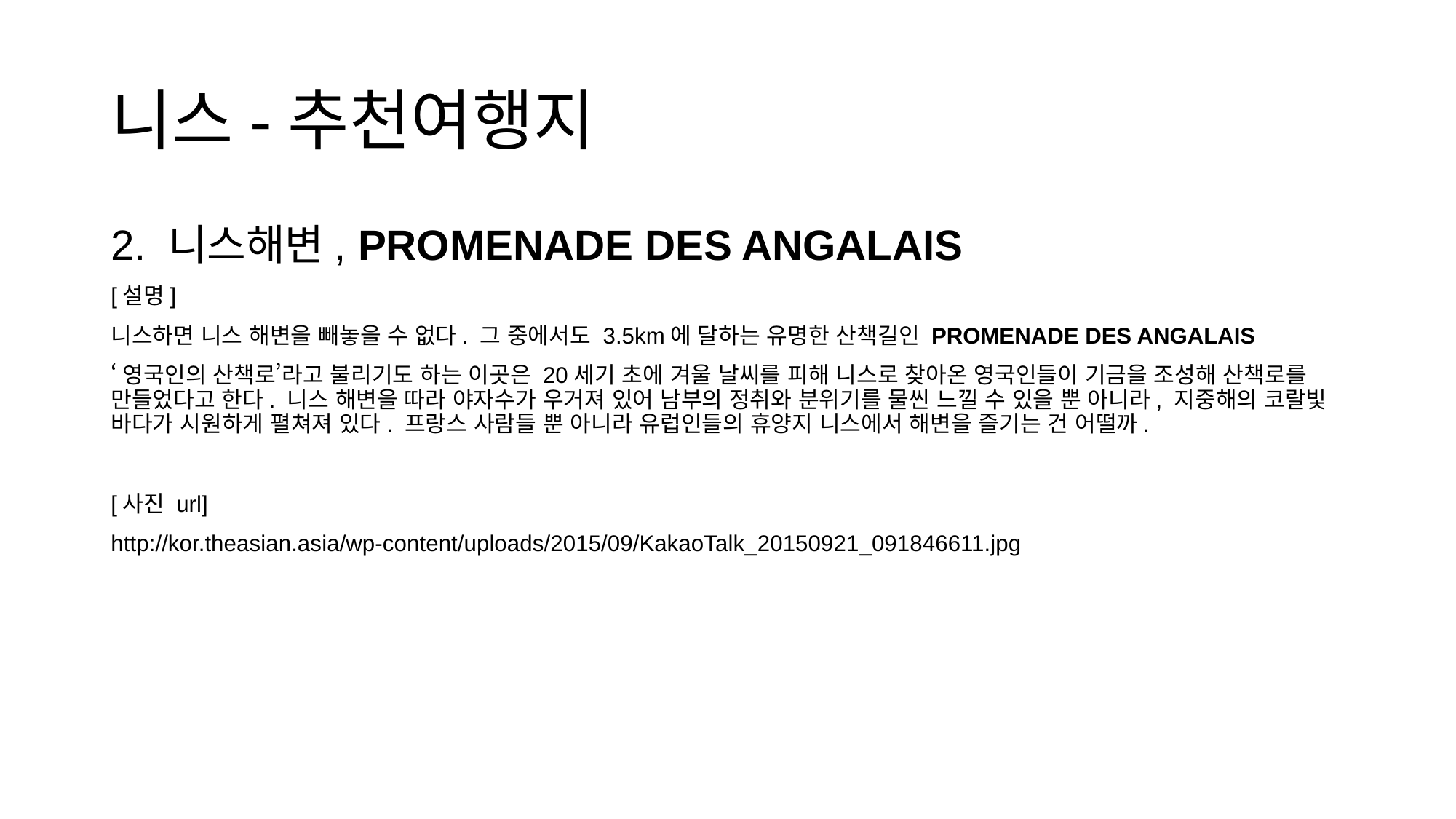

# 니스-추천여행지
2. 니스해변, PROMENADE DES ANGALAIS
[설명]
니스하면 니스 해변을 빼놓을 수 없다. 그 중에서도 3.5km에 달하는 유명한 산책길인 PROMENADE DES ANGALAIS
‘영국인의 산책로’라고 불리기도 하는 이곳은 20세기 초에 겨울 날씨를 피해 니스로 찾아온 영국인들이 기금을 조성해 산책로를 만들었다고 한다. 니스 해변을 따라 야자수가 우거져 있어 남부의 정취와 분위기를 물씬 느낄 수 있을 뿐 아니라, 지중해의 코랄빛 바다가 시원하게 펼쳐져 있다. 프랑스 사람들 뿐 아니라 유럽인들의 휴양지 니스에서 해변을 즐기는 건 어떨까.

[사진 url]
http://kor.theasian.asia/wp-content/uploads/2015/09/KakaoTalk_20150921_091846611.jpg